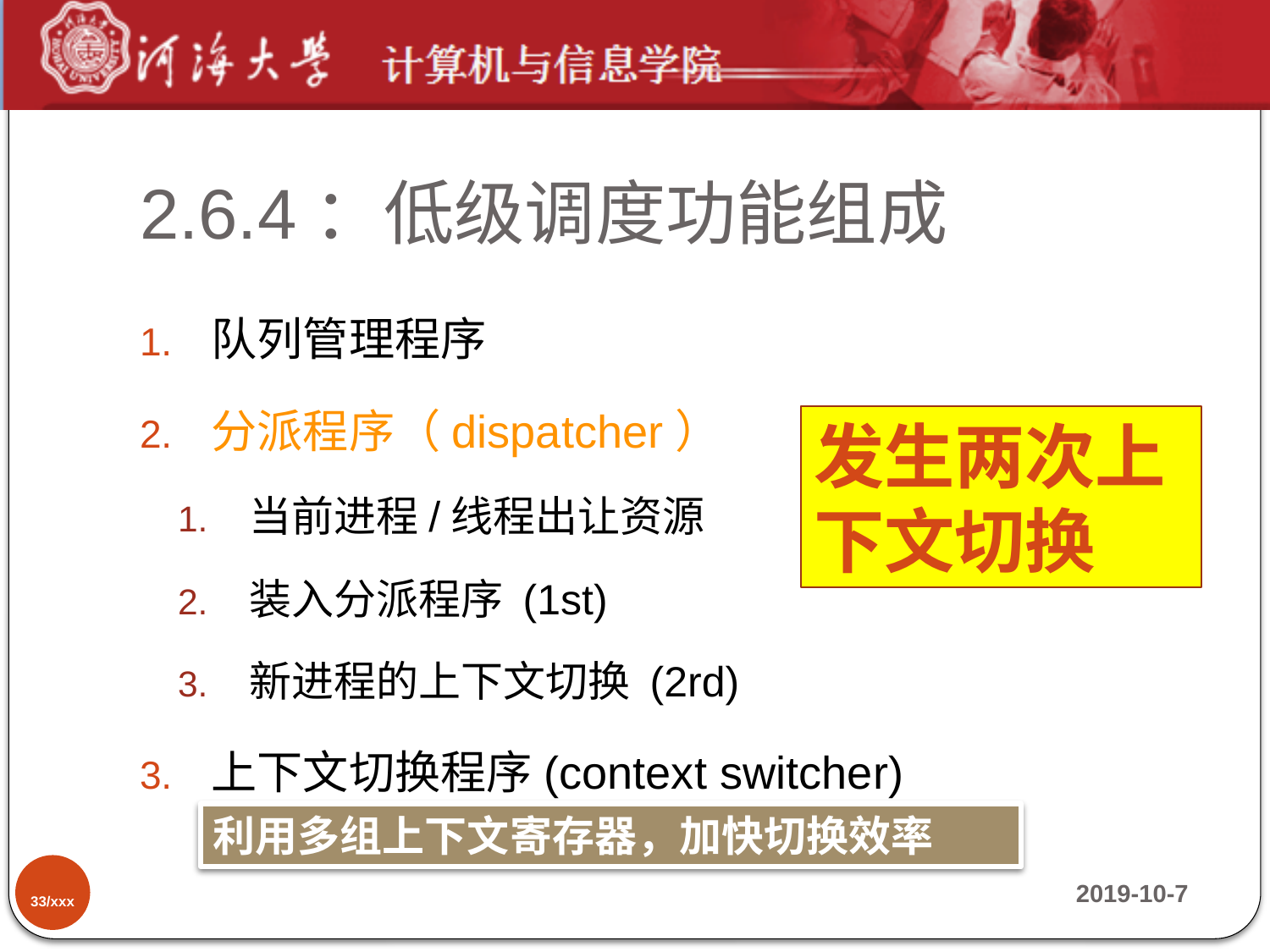

# 2.6.4：低级调度功能组成
队列管理程序
分派程序（dispatcher）
当前进程/线程出让资源
装入分派程序 (1st)
新进程的上下文切换 (2rd)
上下文切换程序(context switcher)
发生两次上下文切换
利用多组上下文寄存器，加快切换效率
33/xxx
2019-10-7